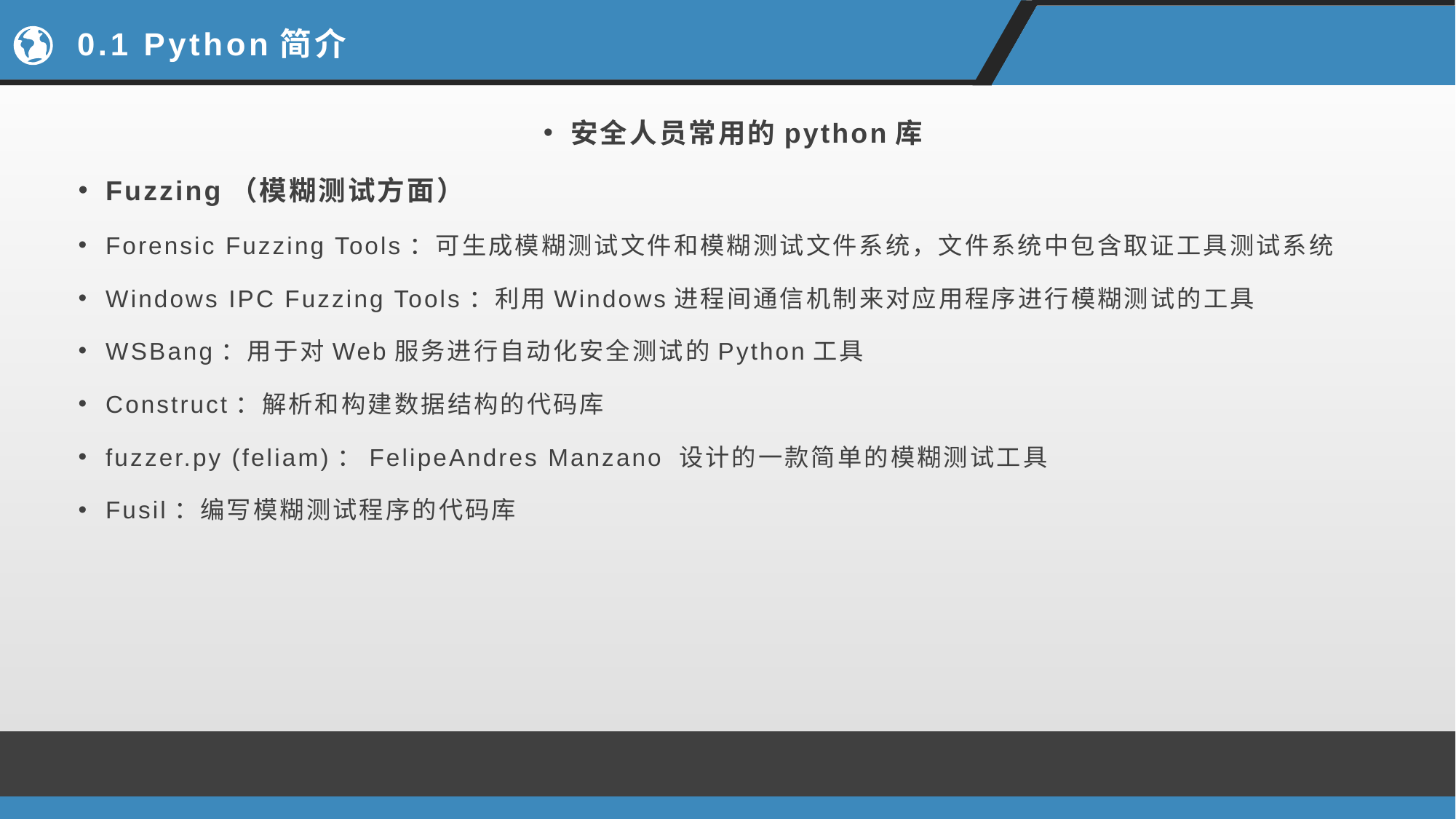

# 0.1 Python简介

安全人员常用的python库
Fuzzing（模糊测试方面）
Forensic Fuzzing Tools：可生成模糊测试文件和模糊测试文件系统，文件系统中包含取证工具测试系统
Windows IPC Fuzzing Tools：利用Windows进程间通信机制来对应用程序进行模糊测试的工具
WSBang：用于对Web服务进行自动化安全测试的Python工具
Construct：解析和构建数据结构的代码库
fuzzer.py (feliam)：FelipeAndres Manzano 设计的一款简单的模糊测试工具
Fusil：编写模糊测试程序的代码库